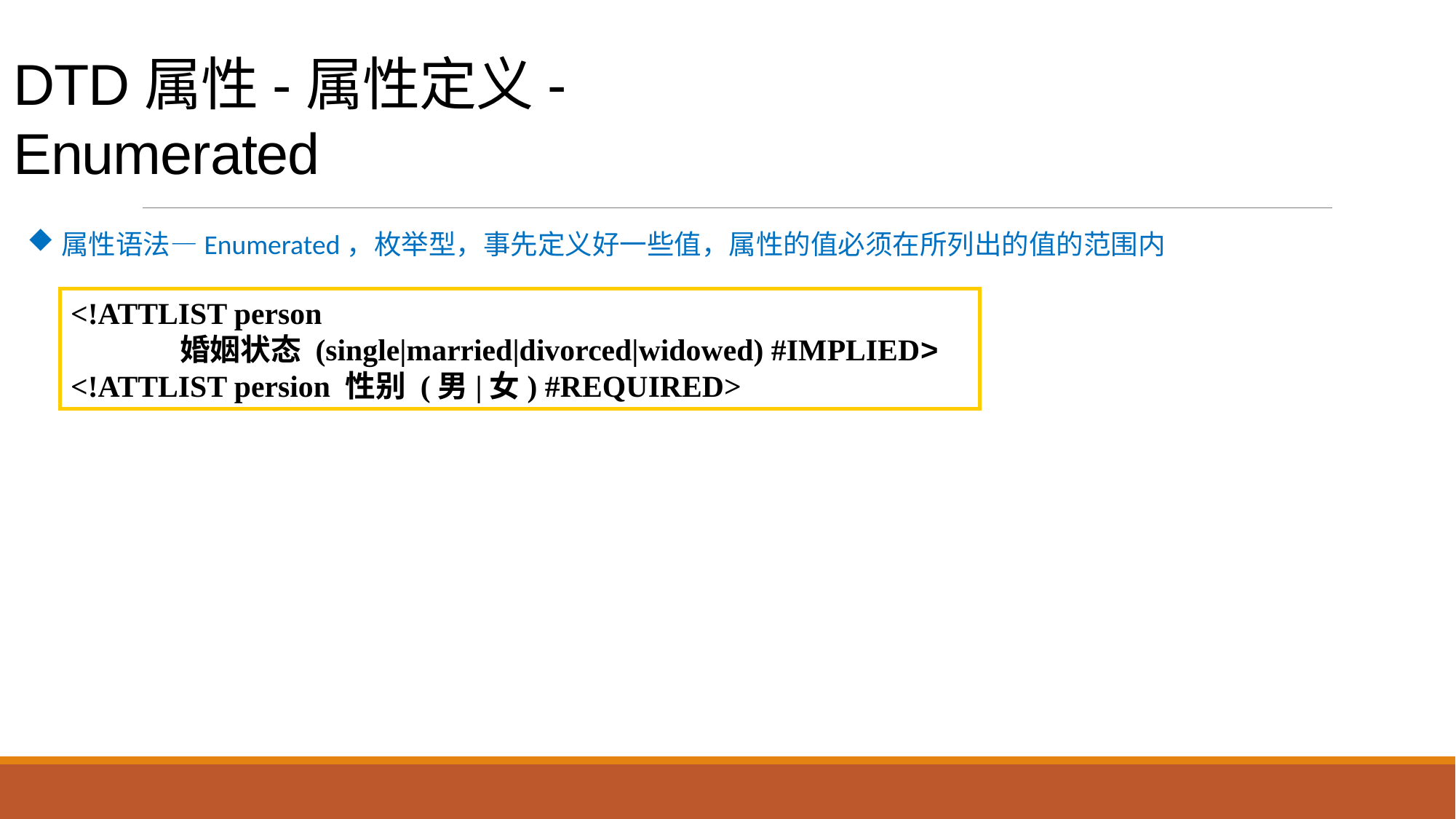

# DTD属性-属性定义-Enumerated
属性语法—Enumerated，枚举型，事先定义好一些值，属性的值必须在所列出的值的范围内
<!ATTLIST person
	婚姻状态 (single|married|divorced|widowed) #IMPLIED>
<!ATTLIST persion 性别 (男|女) #REQUIRED>